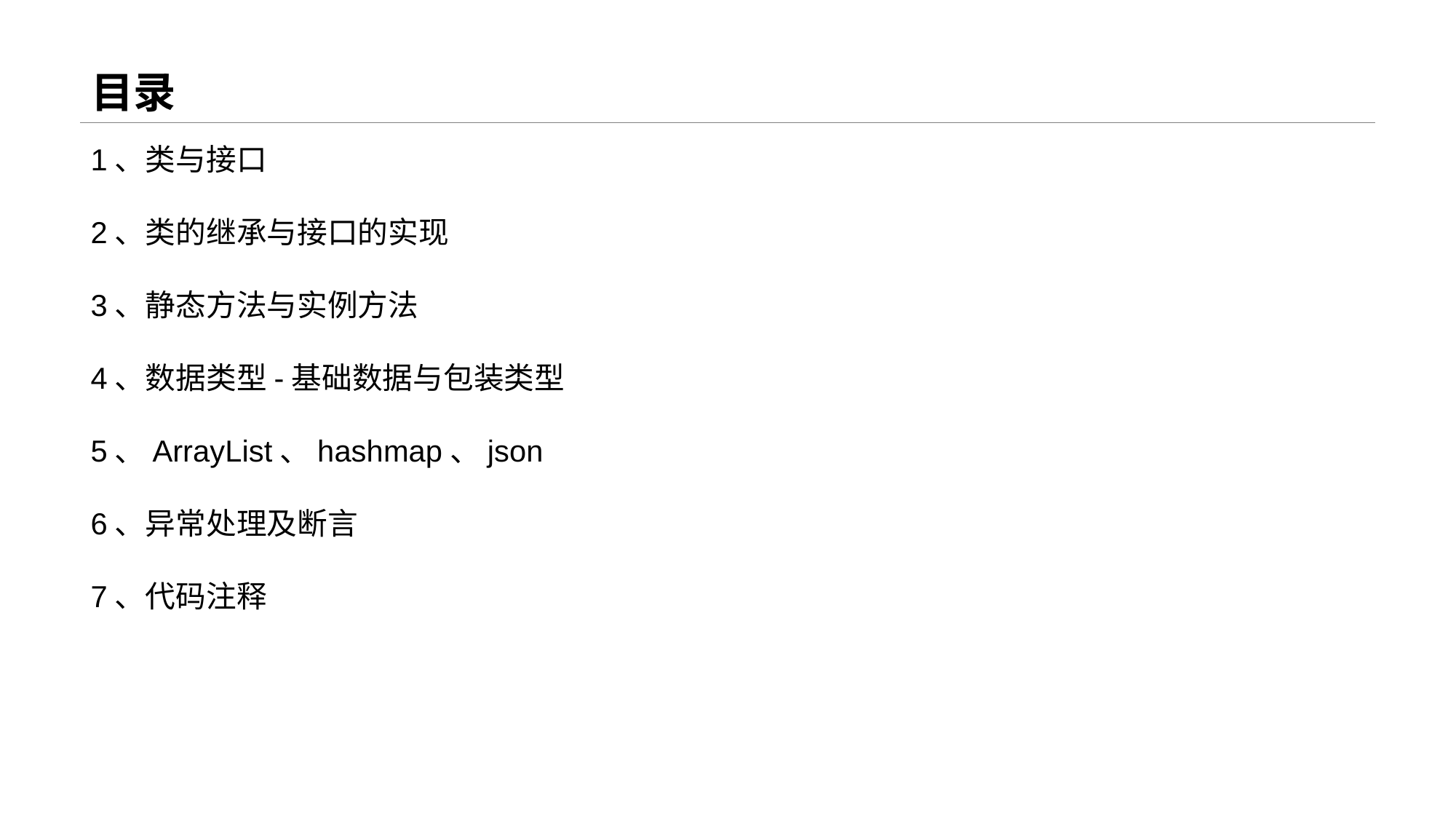

# 目录
1、类与接口
2、类的继承与接口的实现
3、静态方法与实例方法
4、数据类型-基础数据与包装类型
5、ArrayList、hashmap、json
6、异常处理及断言
7、代码注释

2